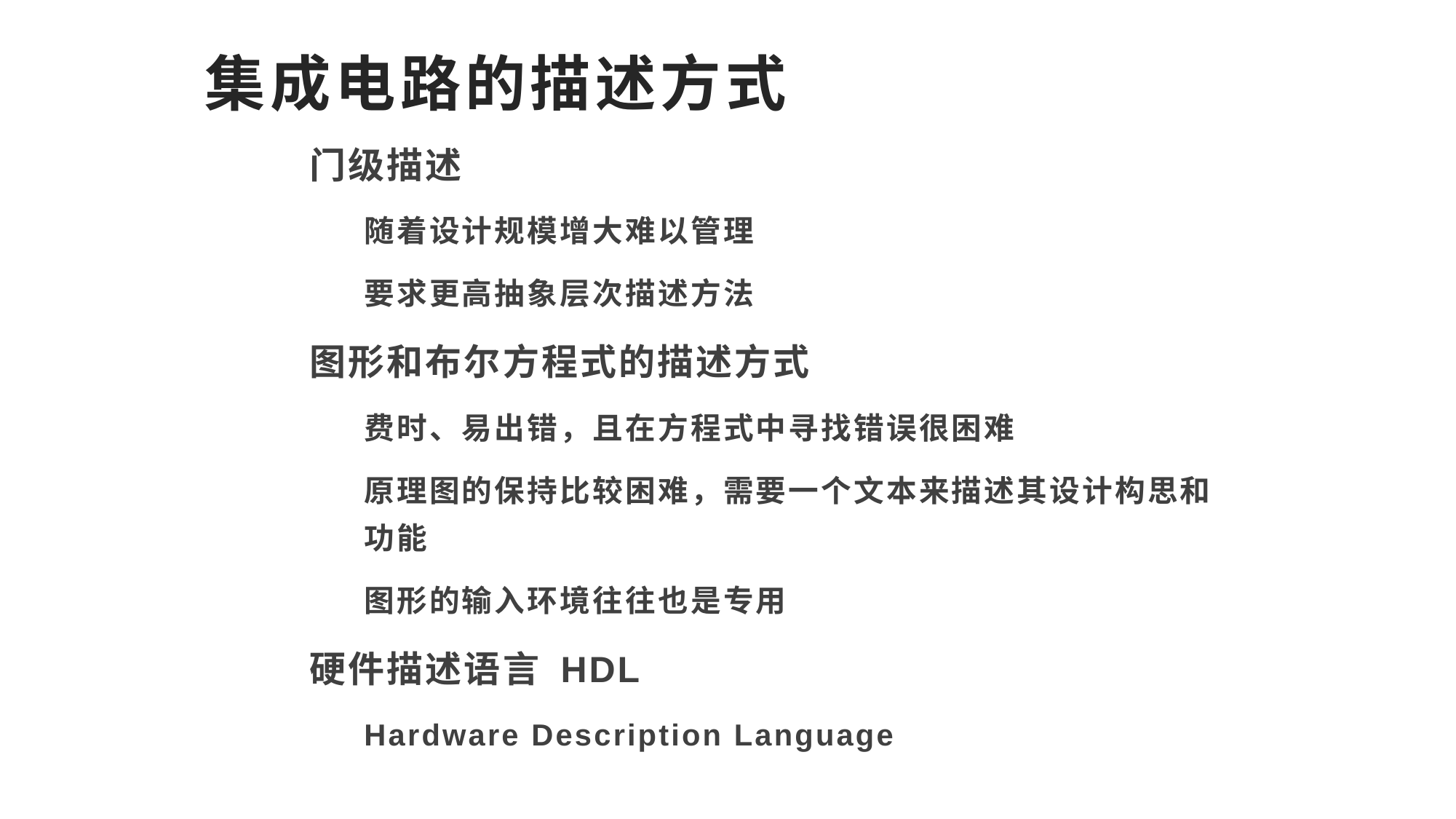

# 集成电路的描述方式
门级描述
随着设计规模增大难以管理
要求更高抽象层次描述方法
图形和布尔方程式的描述方式
费时、易出错，且在方程式中寻找错误很困难
原理图的保持比较困难，需要一个文本来描述其设计构思和功能
图形的输入环境往往也是专用
硬件描述语言 HDL
Hardware Description Language